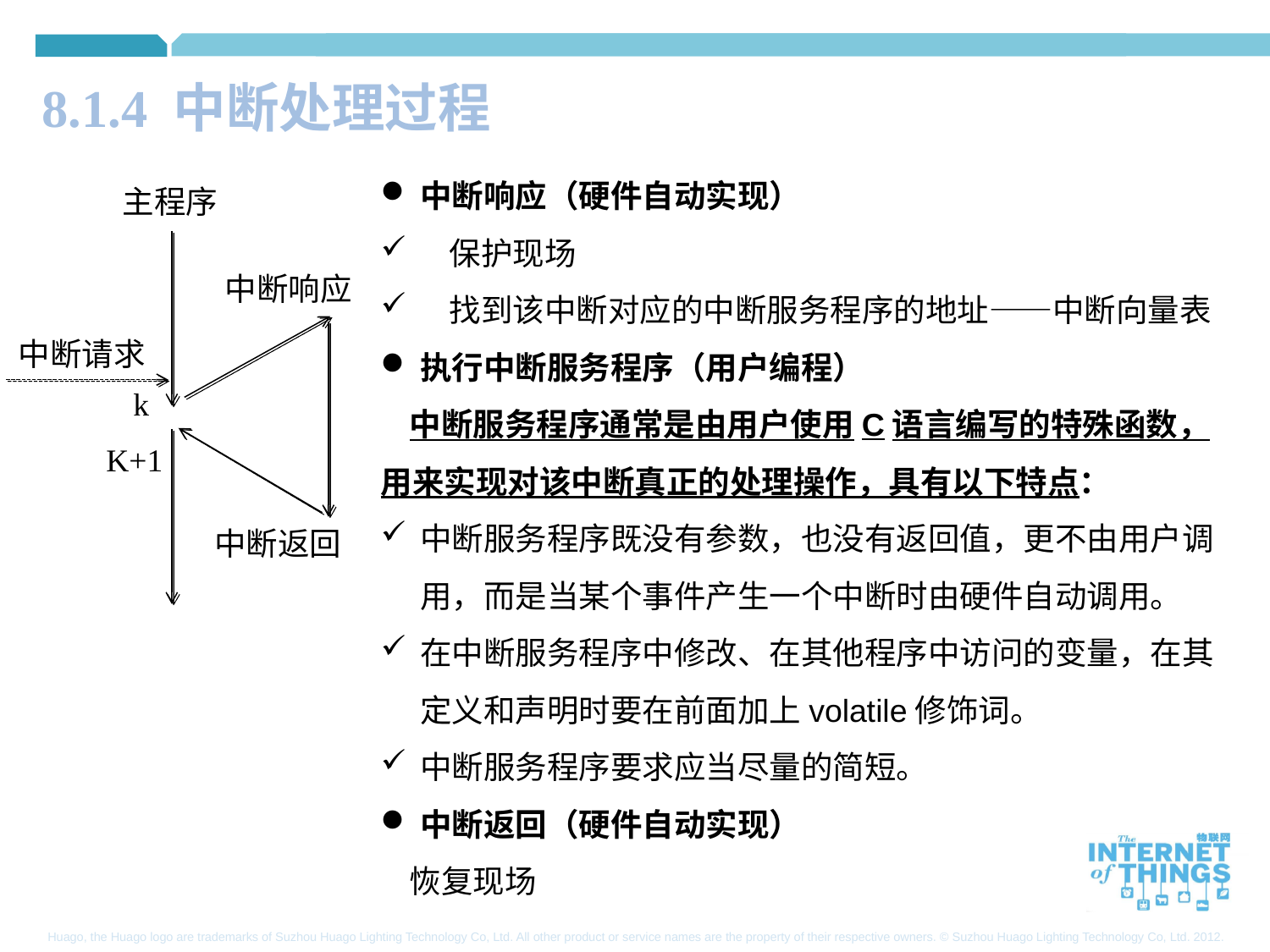

8.1.4 中断处理过程
中断响应（硬件自动实现）
   保护现场
   找到该中断对应的中断服务程序的地址——中断向量表
执行中断服务程序（用户编程）
   中断服务程序通常是由用户使用C语言编写的特殊函数，用来实现对该中断真正的处理操作，具有以下特点：
中断服务程序既没有参数，也没有返回值，更不由用户调用，而是当某个事件产生一个中断时由硬件自动调用。
在中断服务程序中修改、在其他程序中访问的变量，在其定义和声明时要在前面加上volatile修饰词。
中断服务程序要求应当尽量的简短。
中断返回（硬件自动实现）
   恢复现场
主程序
中断响应
中断请求
k
K+1
中断返回